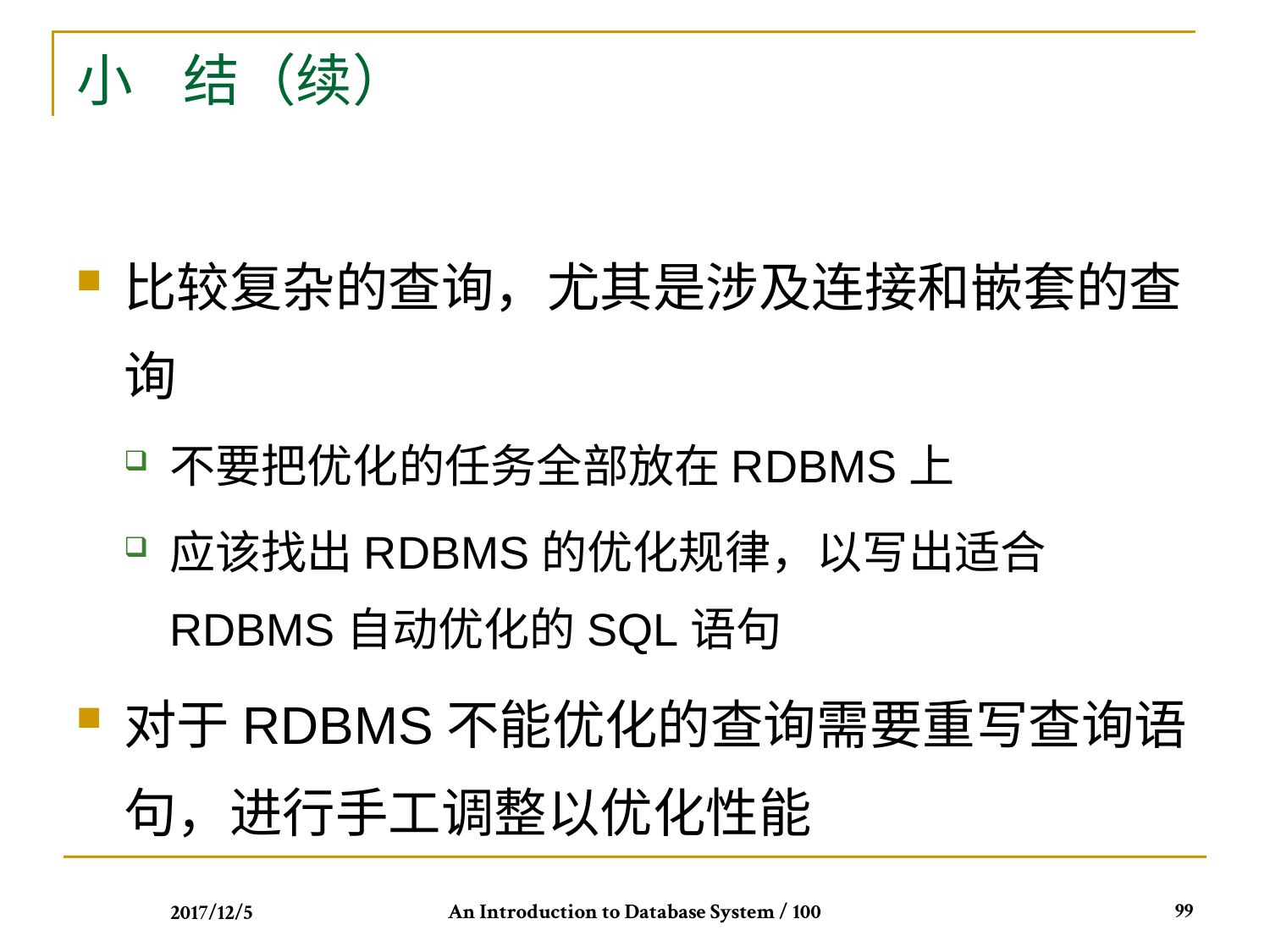

# 小    结（续）
比较复杂的查询，尤其是涉及连接和嵌套的查询
不要把优化的任务全部放在RDBMS上
应该找出RDBMS的优化规律，以写出适合RDBMS自动优化的SQL语句
对于RDBMS不能优化的查询需要重写查询语句，进行手工调整以优化性能
2017/12/5
99
An Introduction to Database System / 100